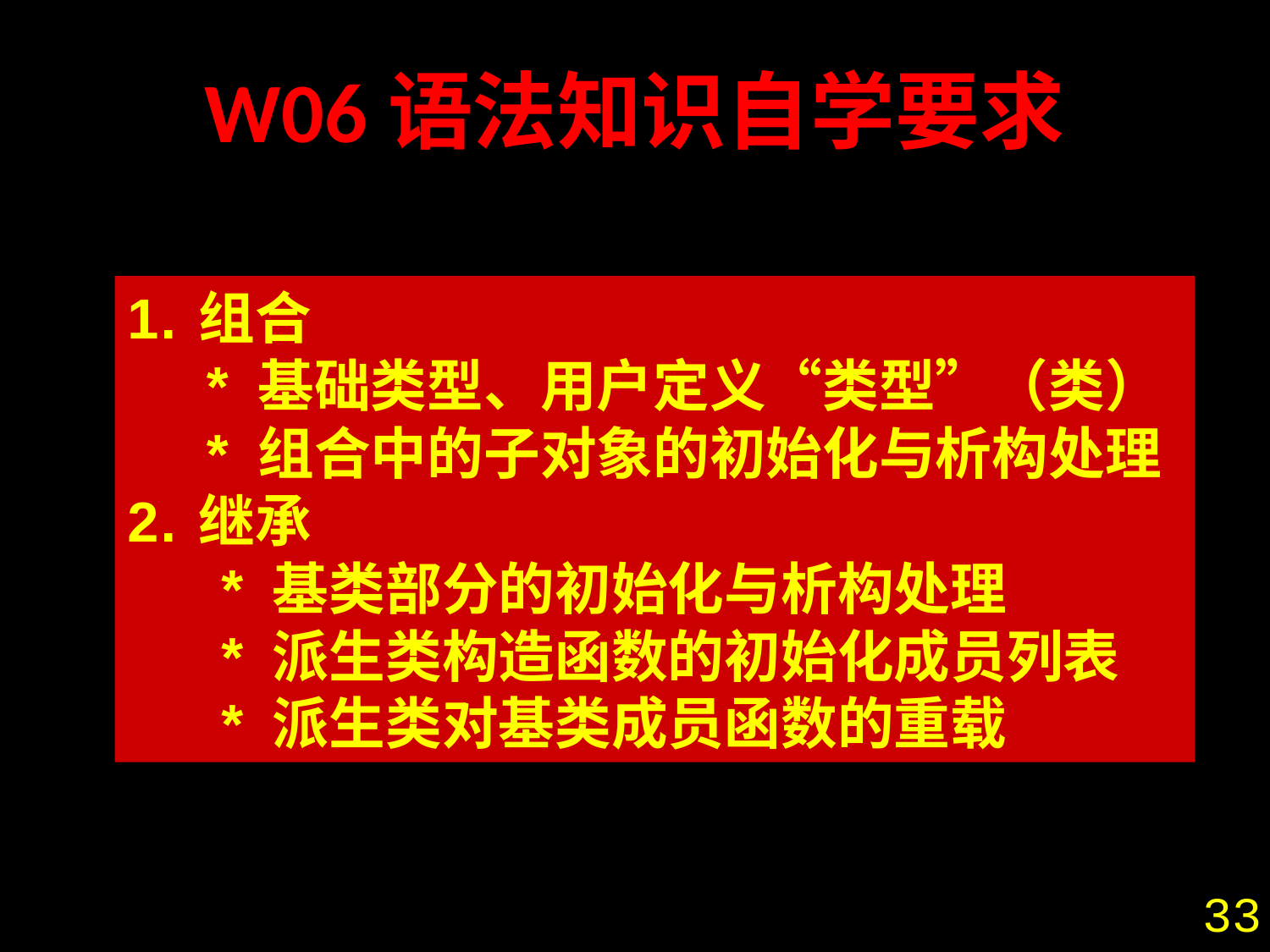

W06语法知识自学要求
组合
 * 基础类型、用户定义“类型”（类）
 * 组合中的子对象的初始化与析构处理
继承
      * 基类部分的初始化与析构处理
      * 派生类构造函数的初始化成员列表
      * 派生类对基类成员函数的重载
33